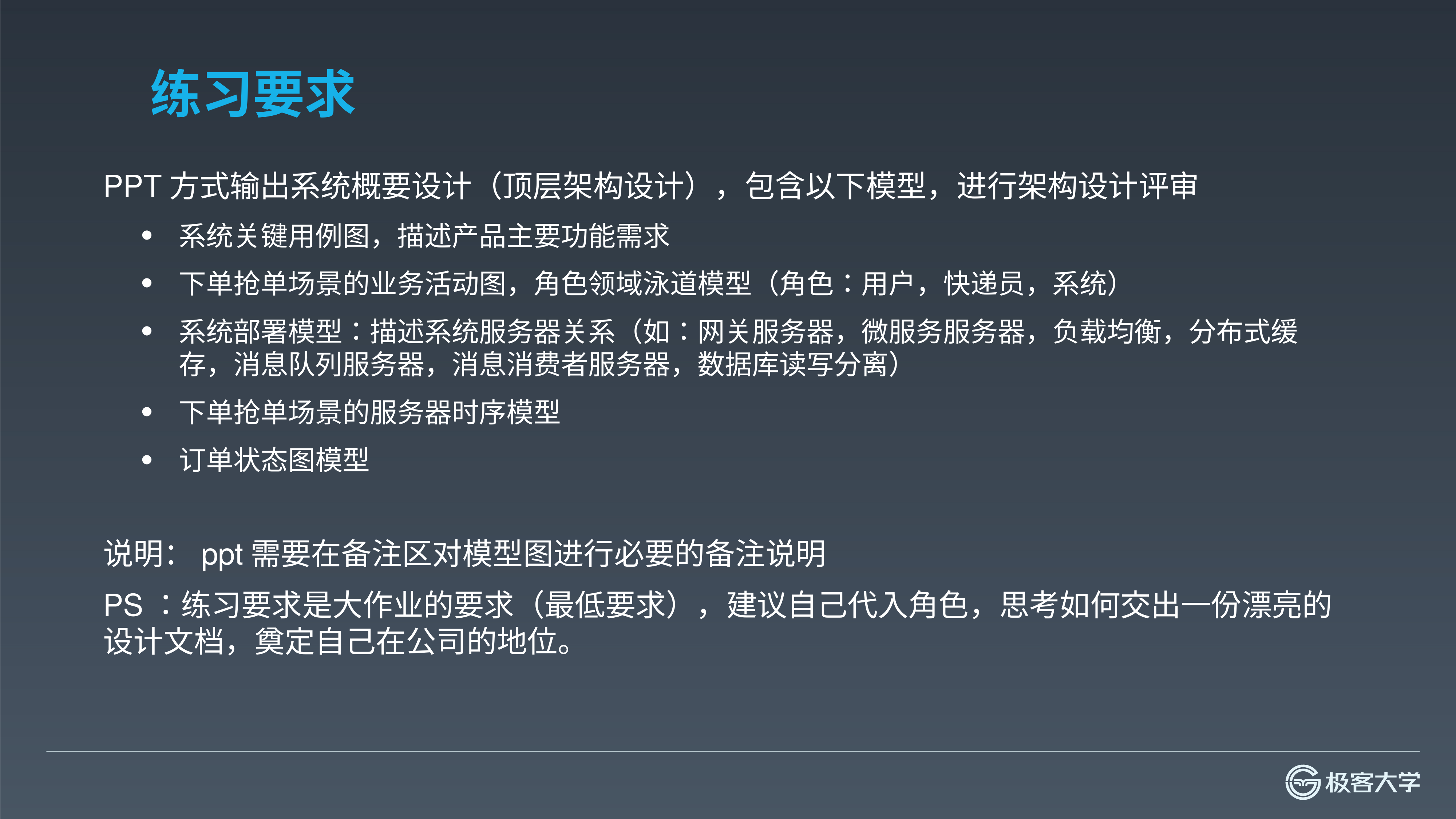

# 练习要求
PPT方式输出系统概要设计（顶层架构设计），包含以下模型，进行架构设计评审
系统关键用例图，描述产品主要功能需求
下单抢单场景的业务活动图，角色领域泳道模型（角色：用户，快递员，系统）
系统部署模型：描述系统服务器关系（如：网关服务器，微服务服务器，负载均衡，分布式缓存，消息队列服务器，消息消费者服务器，数据库读写分离）
下单抢单场景的服务器时序模型
订单状态图模型

说明：ppt需要在备注区对模型图进行必要的备注说明
PS：练习要求是大作业的要求（最低要求），建议自己代入角色，思考如何交出一份漂亮的设计文档，奠定自己在公司的地位。